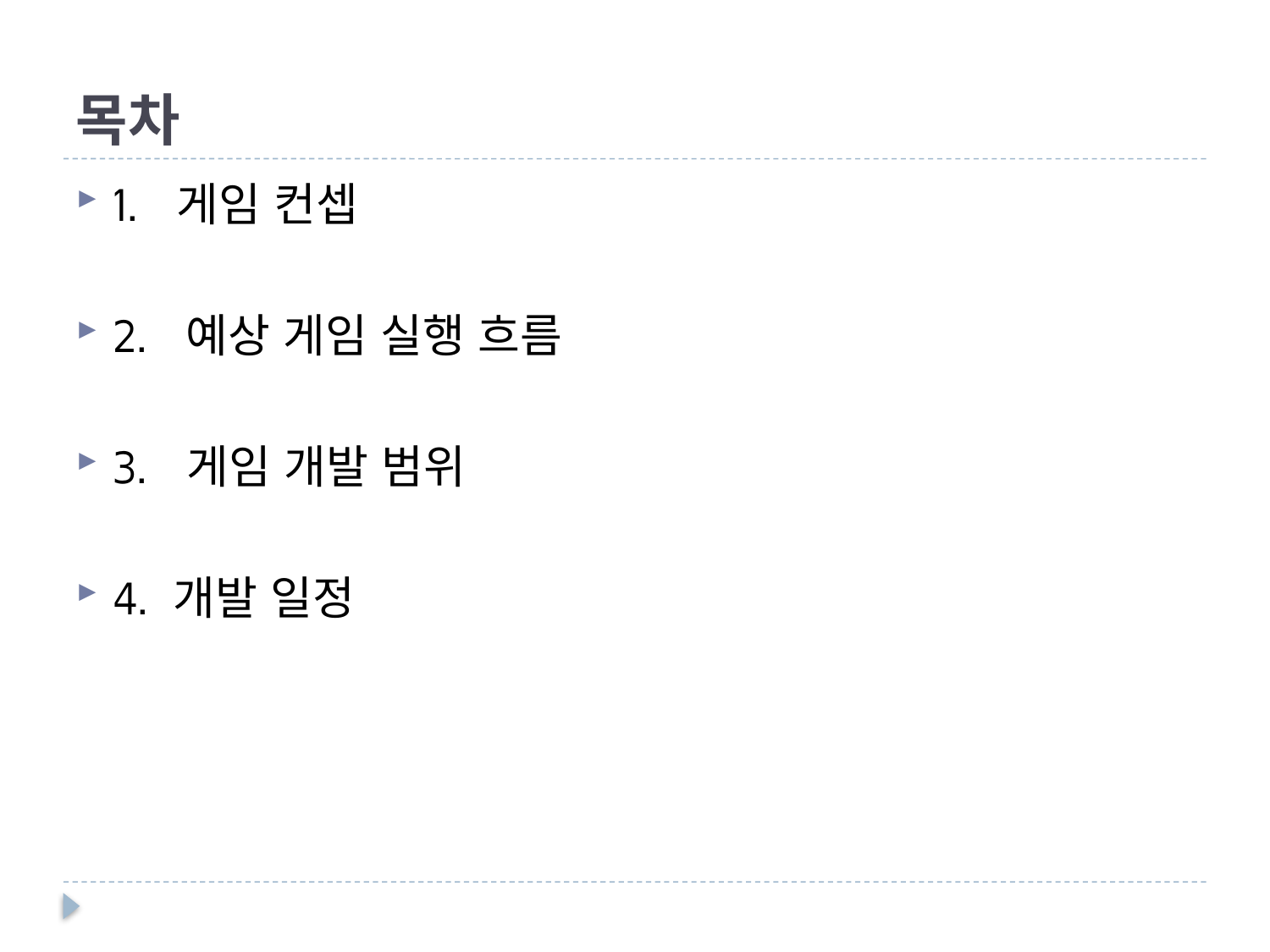

# 목차
1.  게임 컨셉

2.  예상 게임 실행 흐름

3.  게임 개발 범위

4. 개발 일정